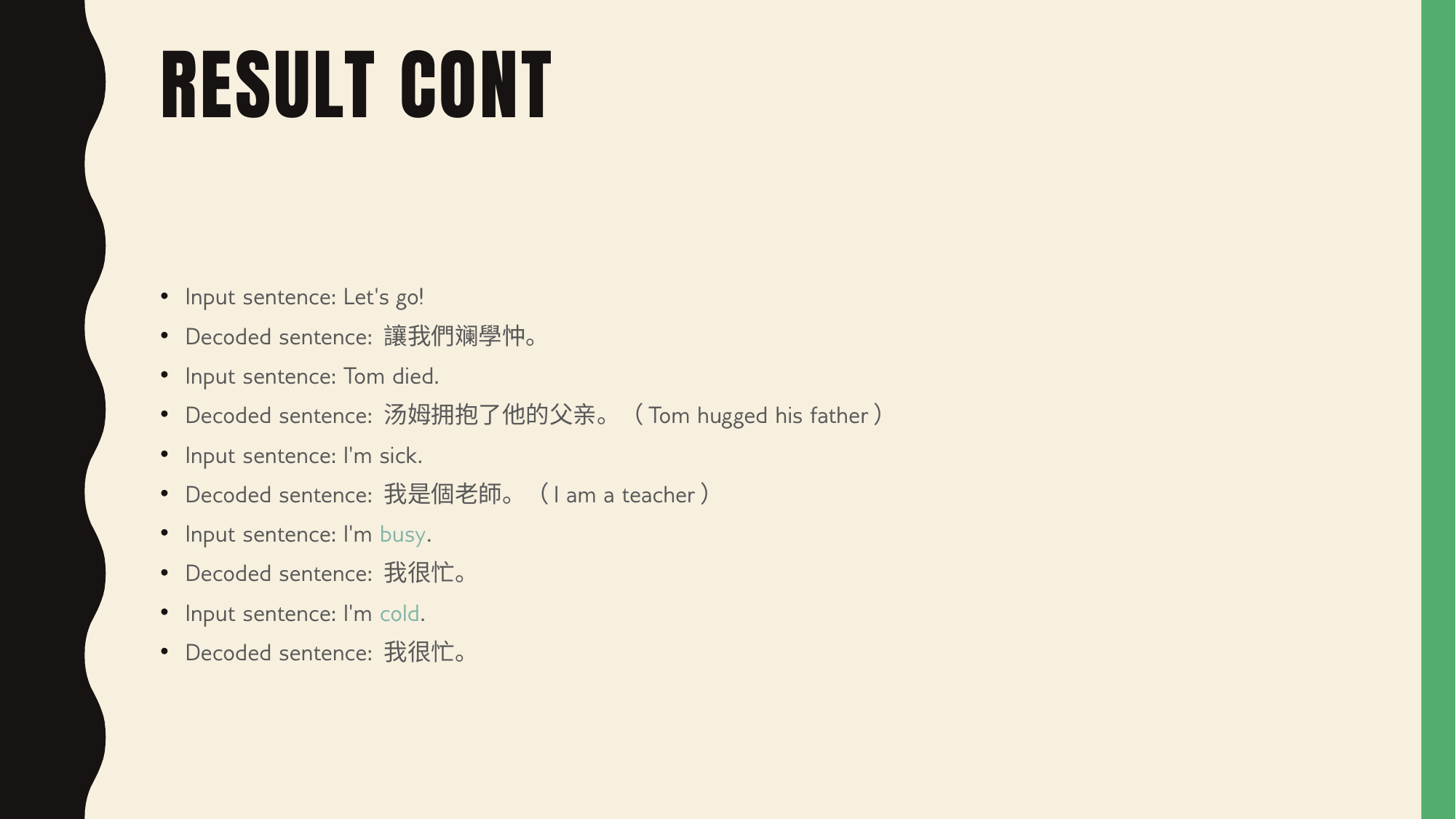

# Result cont
Input sentence: Let's go!
Decoded sentence: 讓我們斓學忡。
Input sentence: Tom died.
Decoded sentence: 汤姆拥抱了他的父亲。（Tom hugged his father）
Input sentence: I'm sick.
Decoded sentence: 我是個老師。（I am a teacher）
Input sentence: I'm busy.
Decoded sentence: 我很忙。
Input sentence: I'm cold.
Decoded sentence: 我很忙。